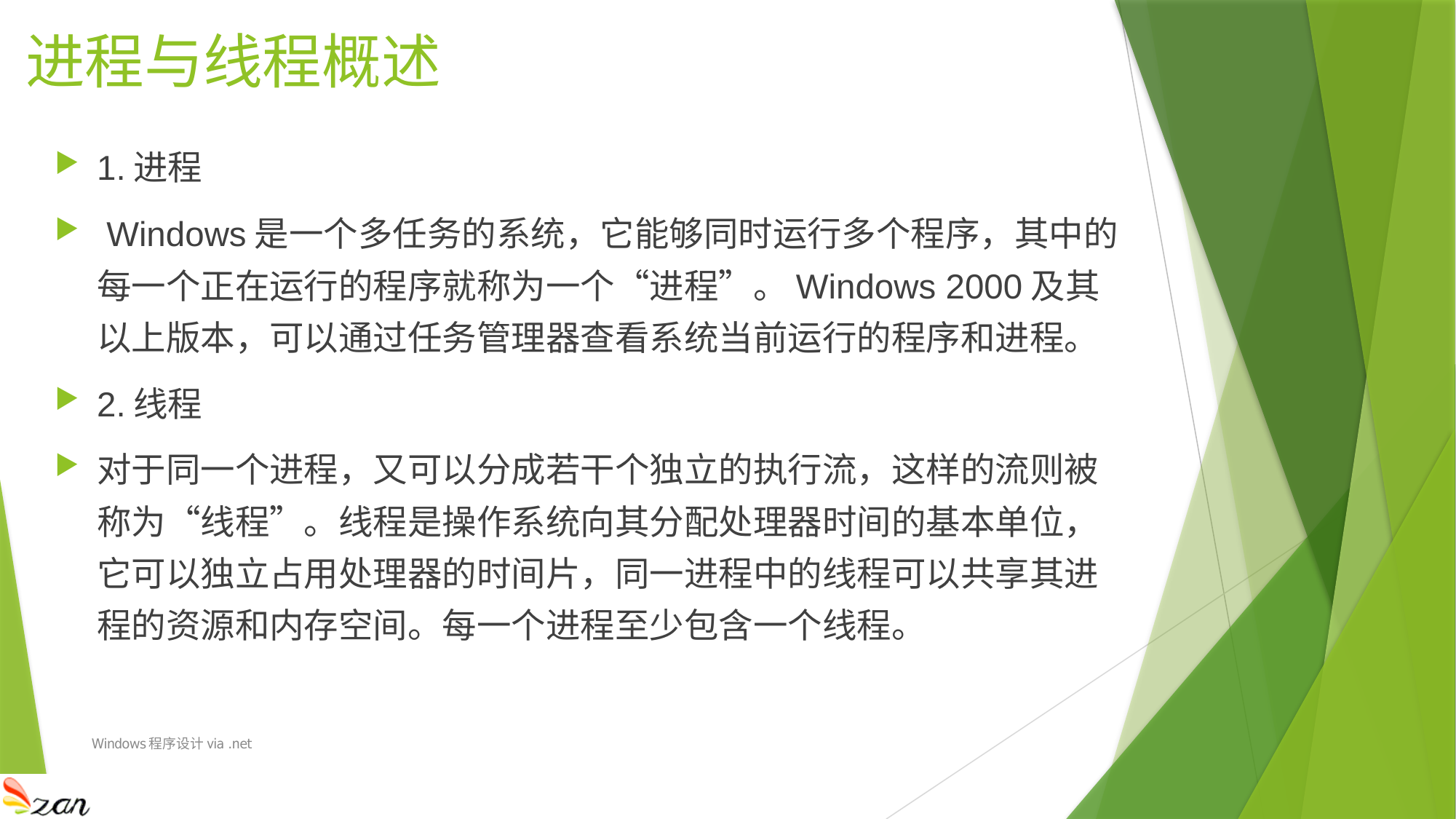

# 进程与线程概述
1.进程
 Windows是一个多任务的系统，它能够同时运行多个程序，其中的每一个正在运行的程序就称为一个“进程”。Windows 2000及其以上版本，可以通过任务管理器查看系统当前运行的程序和进程。
2.线程
对于同一个进程，又可以分成若干个独立的执行流，这样的流则被称为“线程”。线程是操作系统向其分配处理器时间的基本单位，它可以独立占用处理器的时间片，同一进程中的线程可以共享其进程的资源和内存空间。每一个进程至少包含一个线程。

Windows程序设计via .net